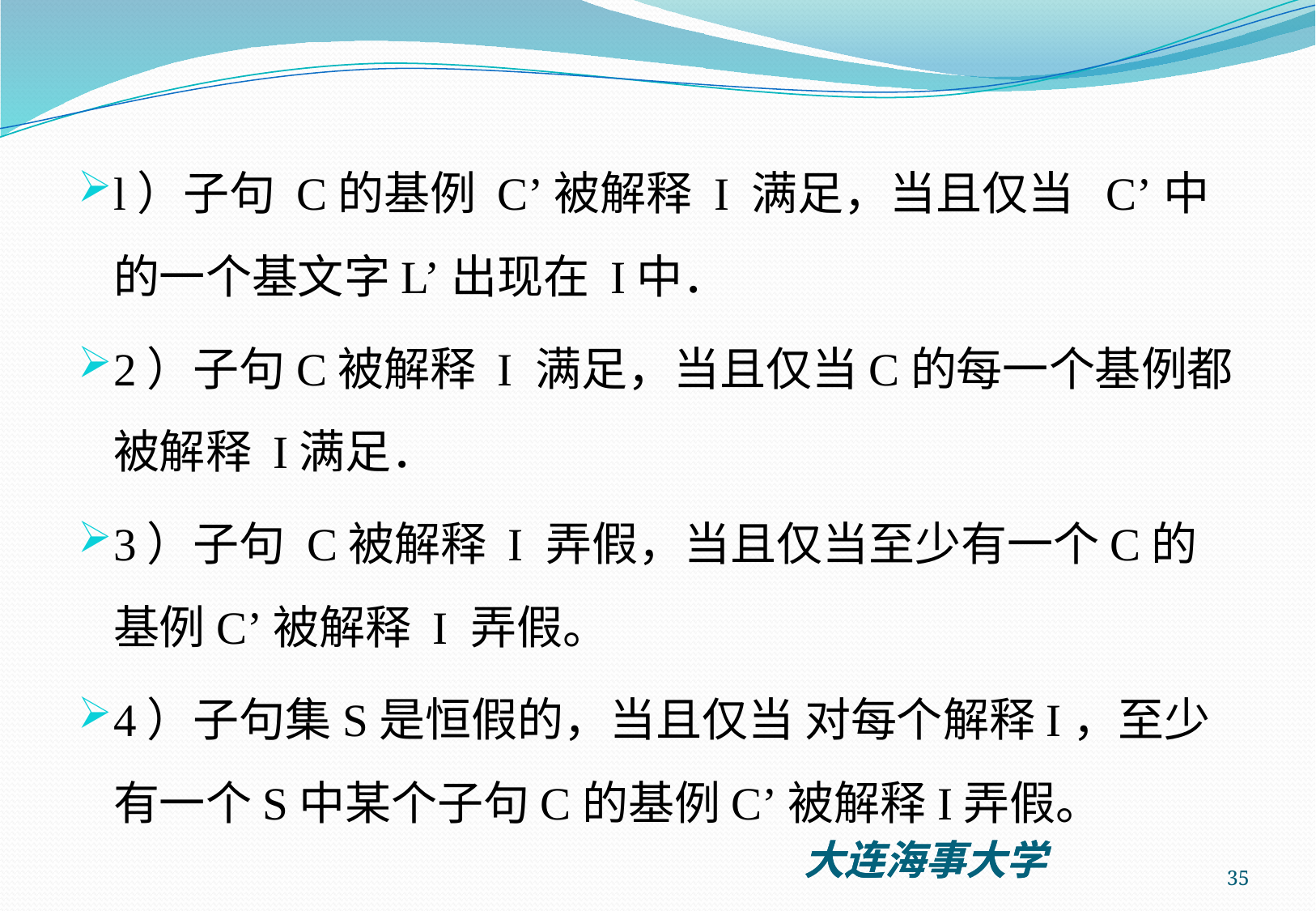

l）子句 C的基例 C’被解释 I 满足，当且仅当  C’中的一个基文字L’出现在 I中．
2）子句C被解释 I 满足，当且仅当C的每一个基例都被解释 I满足．
3）子句 C被解释 I 弄假，当且仅当至少有一个C的基例C’被解释 I 弄假。
4）子句集S是恒假的，当且仅当 对每个解释I，至少有一个S中某个子句C的基例C’被解释I弄假。

35